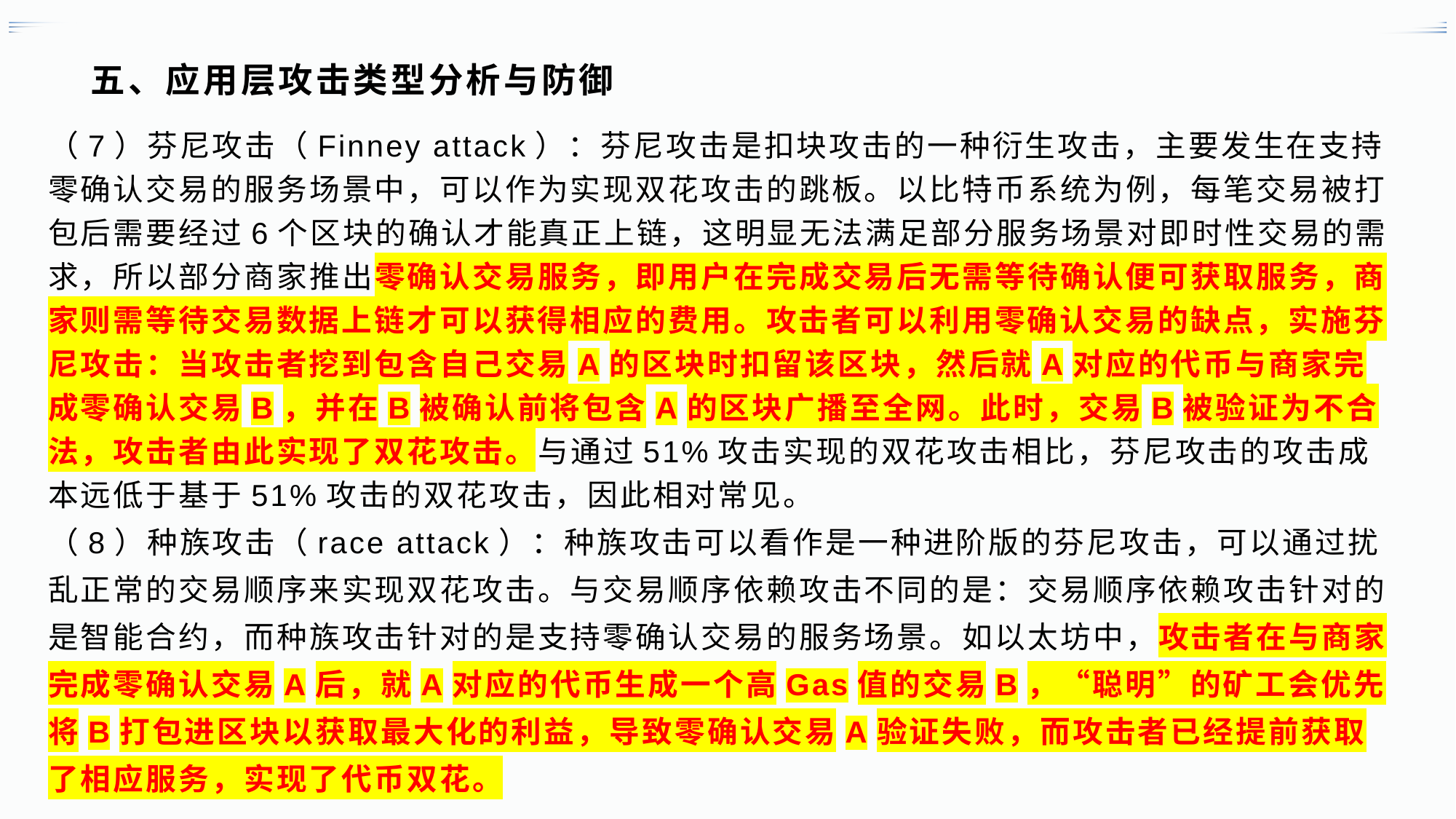

# 五、应用层攻击类型分析与防御
（7）芬尼攻击（Finney attack）：芬尼攻击是扣块攻击的一种衍生攻击，主要发生在支持零确认交易的服务场景中，可以作为实现双花攻击的跳板。以比特币系统为例，每笔交易被打包后需要经过6个区块的确认才能真正上链，这明显无法满足部分服务场景对即时性交易的需求，所以部分商家推出零确认交易服务，即用户在完成交易后无需等待确认便可获取服务，商家则需等待交易数据上链才可以获得相应的费用。攻击者可以利用零确认交易的缺点，实施芬尼攻击：当攻击者挖到包含自己交易A的区块时扣留该区块，然后就A对应的代币与商家完成零确认交易B，并在B被确认前将包含A的区块广播至全网。此时，交易B被验证为不合法，攻击者由此实现了双花攻击。与通过51%攻击实现的双花攻击相比，芬尼攻击的攻击成本远低于基于51%攻击的双花攻击，因此相对常见。
（8）种族攻击（race attack）：种族攻击可以看作是一种进阶版的芬尼攻击，可以通过扰乱正常的交易顺序来实现双花攻击。与交易顺序依赖攻击不同的是：交易顺序依赖攻击针对的是智能合约，而种族攻击针对的是支持零确认交易的服务场景。如以太坊中，攻击者在与商家完成零确认交易A后，就A对应的代币生成一个高Gas值的交易B，“聪明”的矿工会优先将B打包进区块以获取最大化的利益，导致零确认交易A验证失败，而攻击者已经提前获取了相应服务，实现了代币双花。